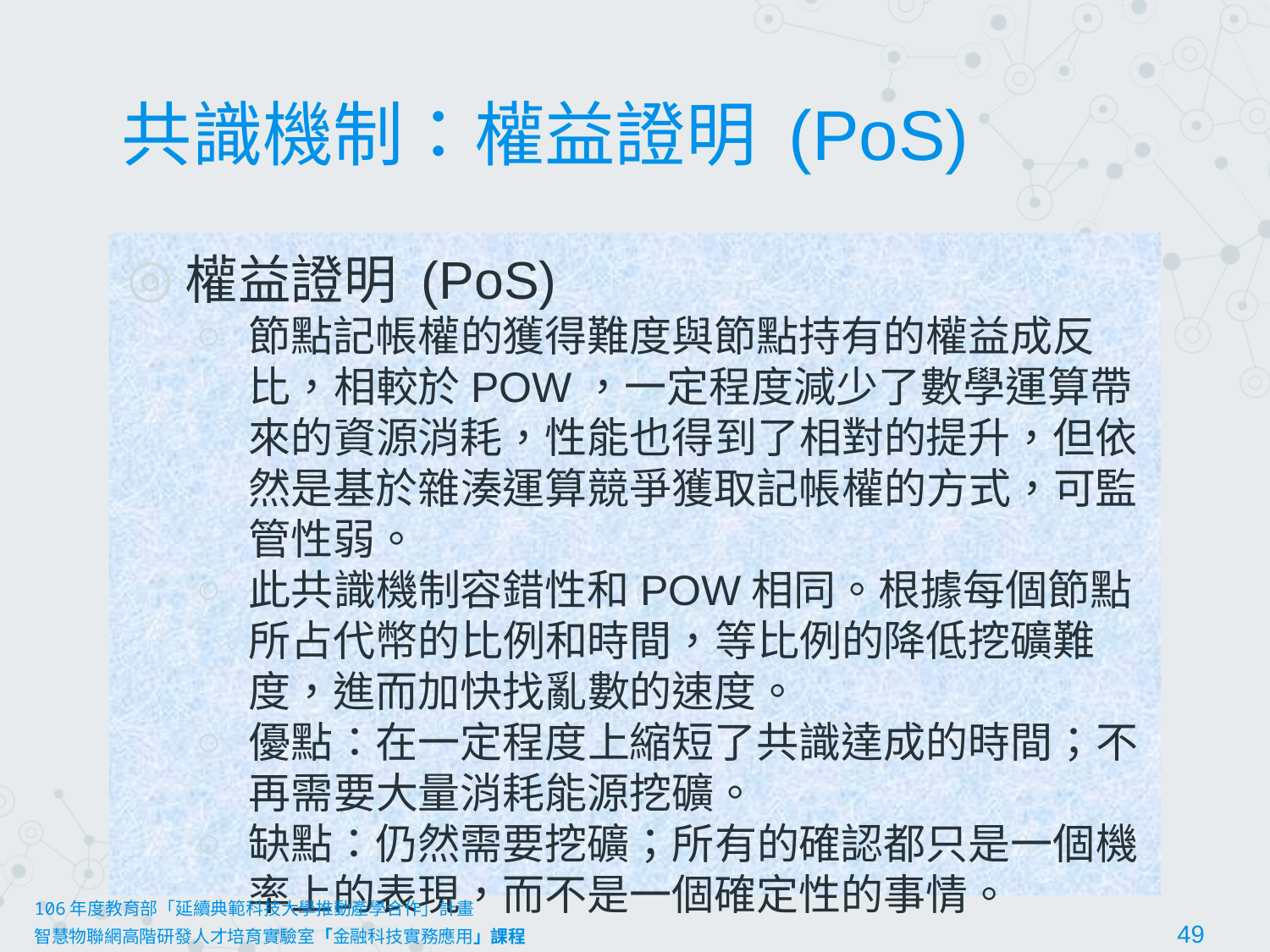

# 共識機制：權益證明 (PoS)
權益證明 (PoS)
節點記帳權的獲得難度與節點持有的權益成反比，相較於POW，一定程度減少了數學運算帶來的資源消耗，性能也得到了相對的提升，但依然是基於雜湊運算競爭獲取記帳權的方式，可監管性弱。
此共識機制容錯性和POW相同。根據每個節點所占代幣的比例和時間，等比例的降低挖礦難度，進而加快找亂數的速度。
優點：在一定程度上縮短了共識達成的時間；不再需要大量消耗能源挖礦。
缺點：仍然需要挖礦；所有的確認都只是一個機率上的表現，而不是一個確定性的事情。

106年度教育部「延續典範科技大學推動產學合作」計畫
智慧物聯網高階研發人才培育實驗室「金融科技實務應用」課程						49